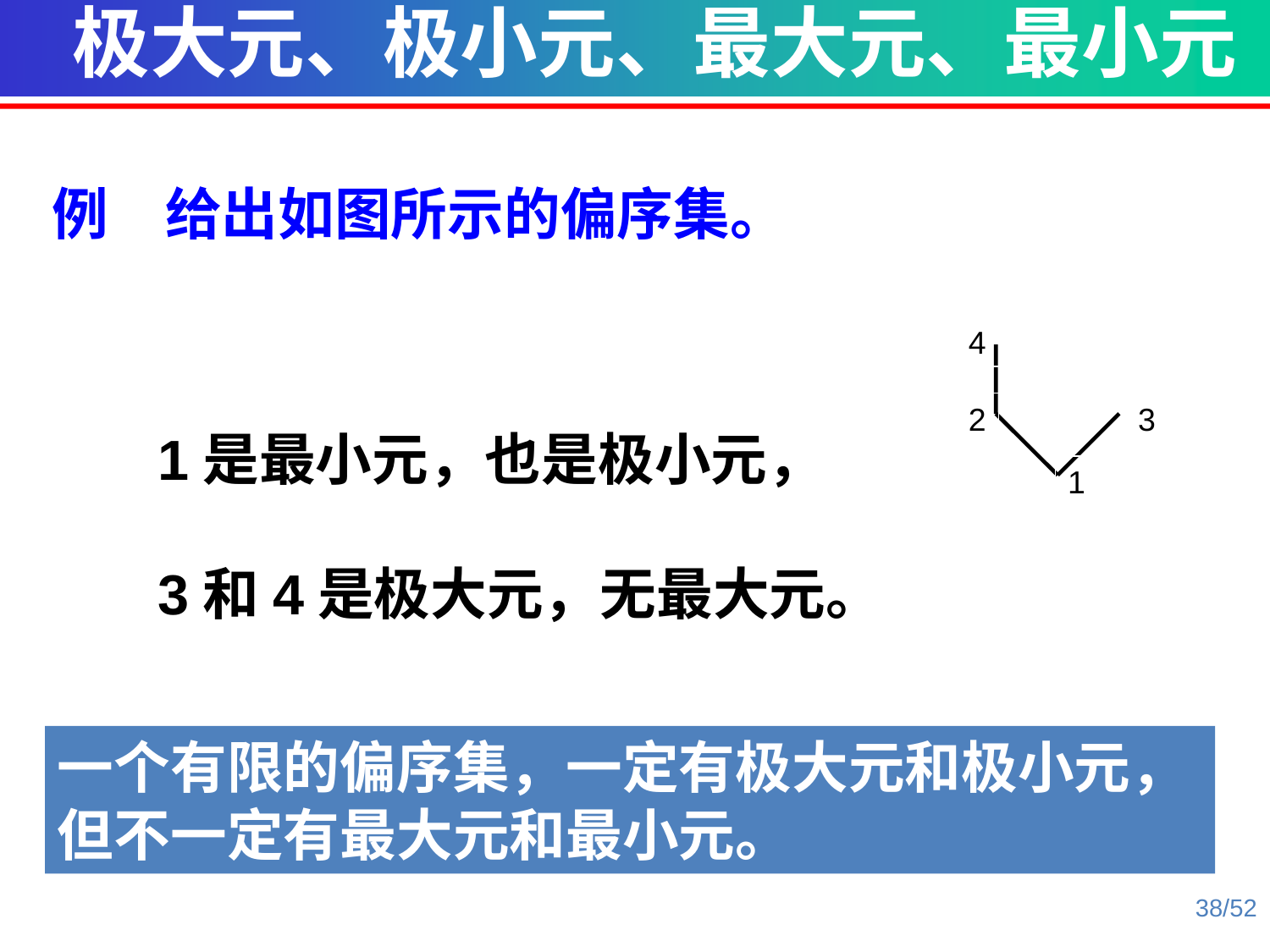

极大元、极小元、最大元、最小元
例　给出如图所示的偏序集。

4

2
3

1
1是最小元，也是极小元，

3和4是极大元，无最大元。
一个有限的偏序集，一定有极大元和极小元，但不一定有最大元和最小元。
38/52